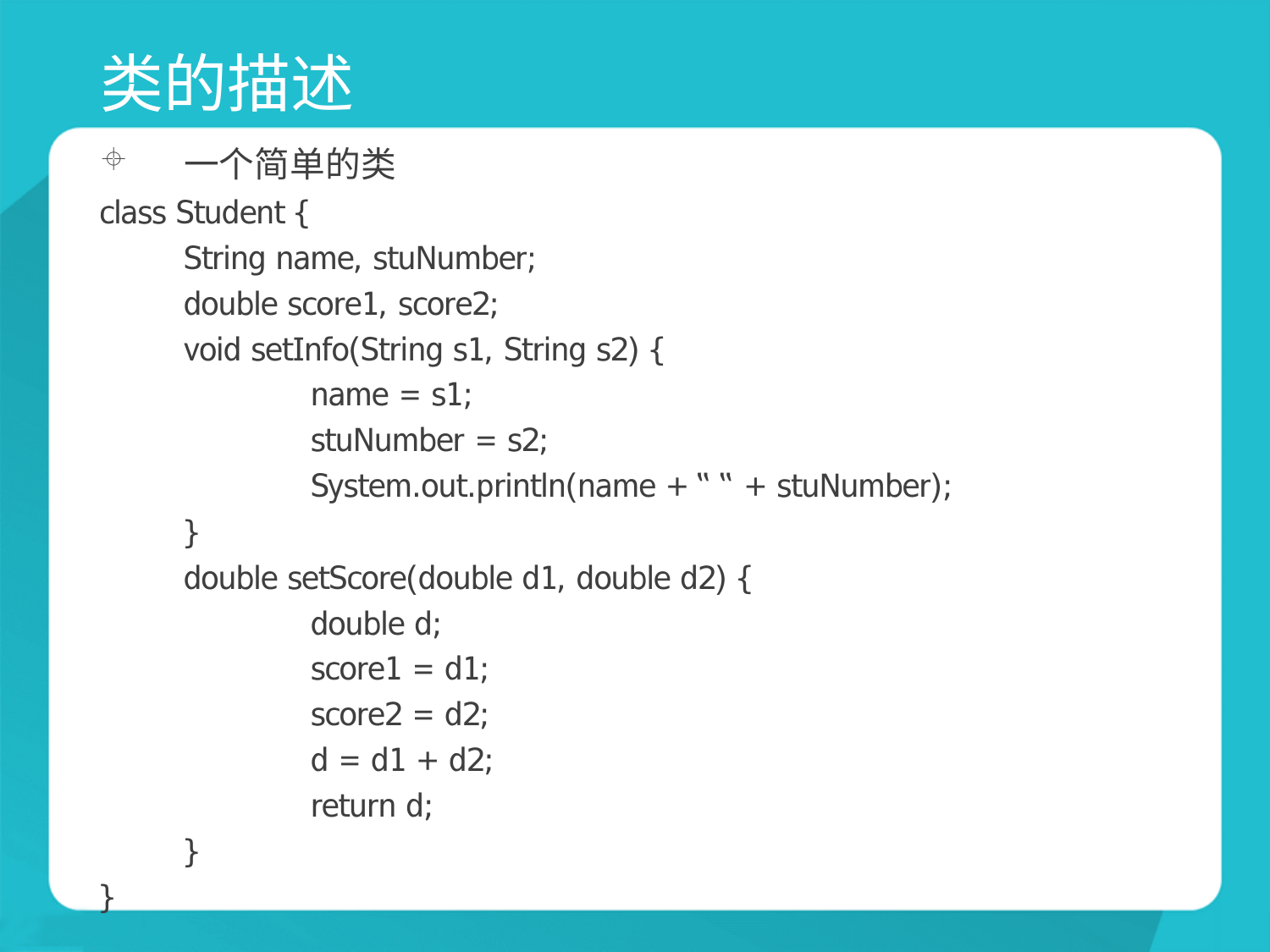

# 类的描述
一个简单的类
class Student {
	String name, stuNumber;
	double score1, score2;
	void setInfo(String s1, String s2) {
		name = s1;
         	stuNumber = s2;
		System.out.println(name + “ “ + stuNumber);
	}
	double setScore(double d1, double d2) {
		double d;
		score1 = d1;
		score2 = d2;
 		d = d1 + d2;
		return d;
	}
}
27